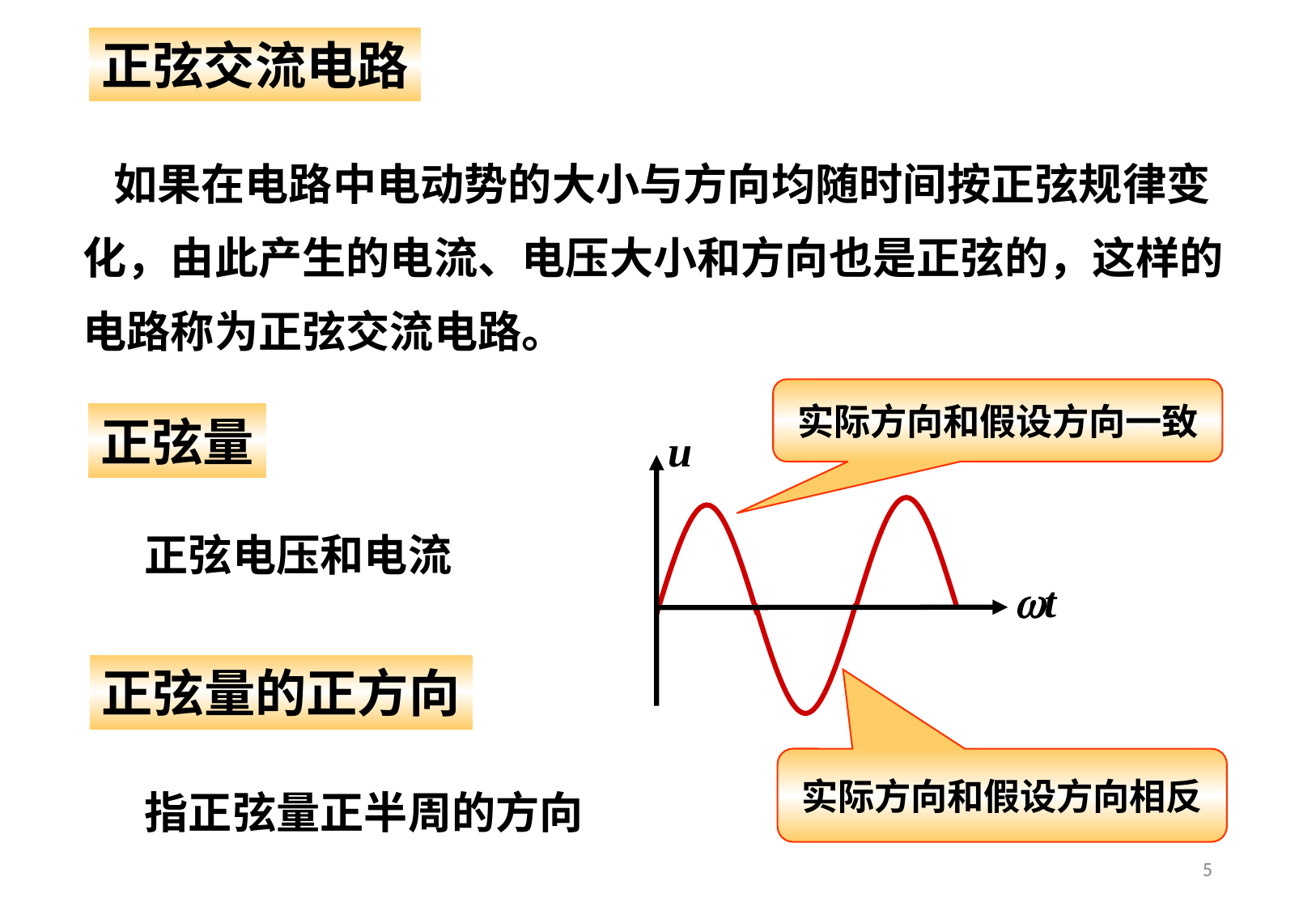

正弦交流电路
  如果在电路中电动势的大小与方向均随时间按正弦规律变化，由此产生的电流、电压大小和方向也是正弦的，这样的电路称为正弦交流电路。
实际方向和假设方向一致
正弦量
u

ωt
正弦电压和电流
正弦量的正方向
实际方向和假设方向相反
指正弦量正半周的方向
5